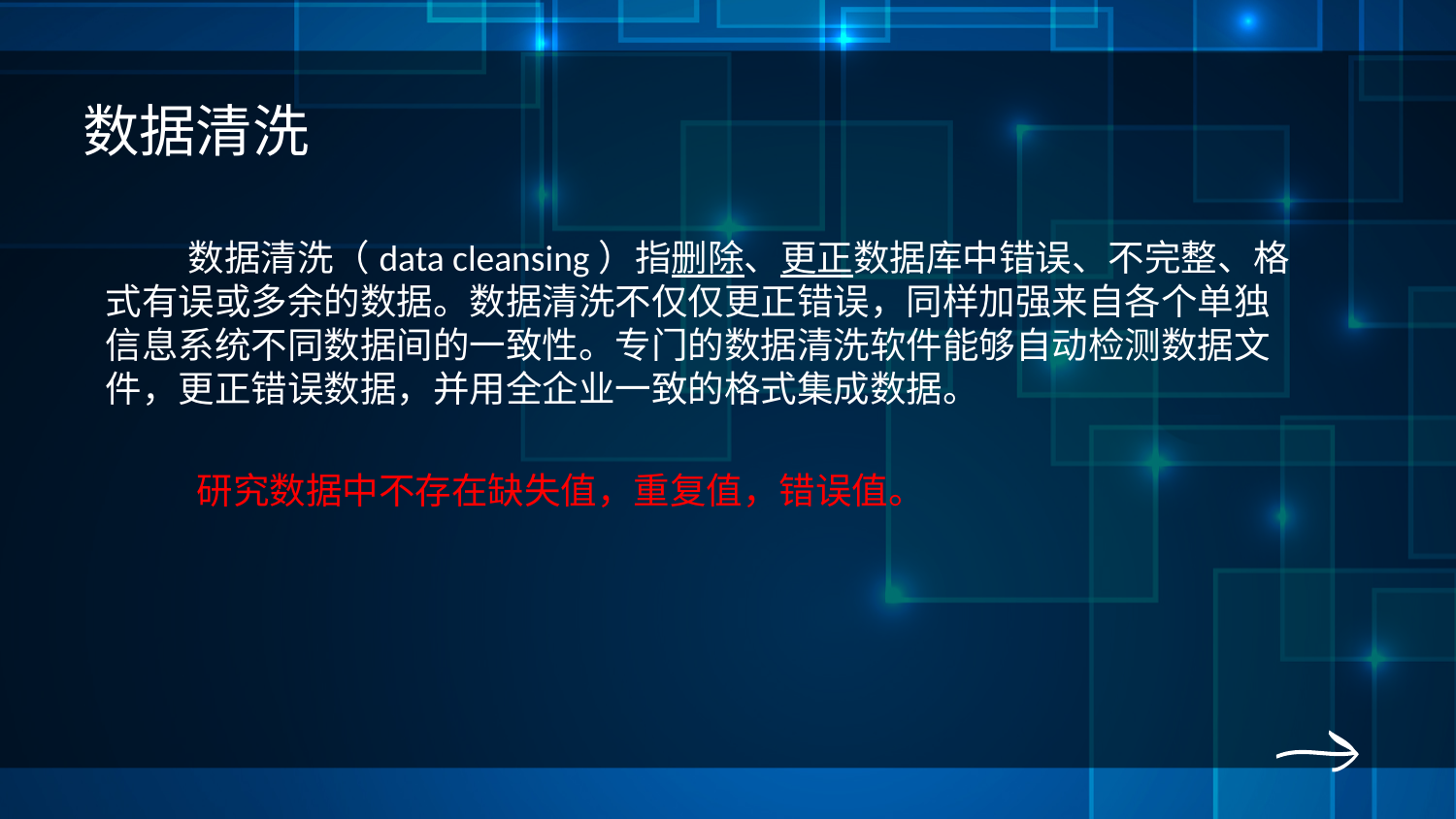

数据清洗
         数据清洗（data cleansing）指删除、更正数据库中错误、不完整、格式有误或多余的数据。数据清洗不仅仅更正错误，同样加强来自各个单独信息系统不同数据间的一致性。专门的数据清洗软件能够自动检测数据文件，更正错误数据，并用全企业一致的格式集成数据。

          研究数据中不存在缺失值，重复值，错误值。